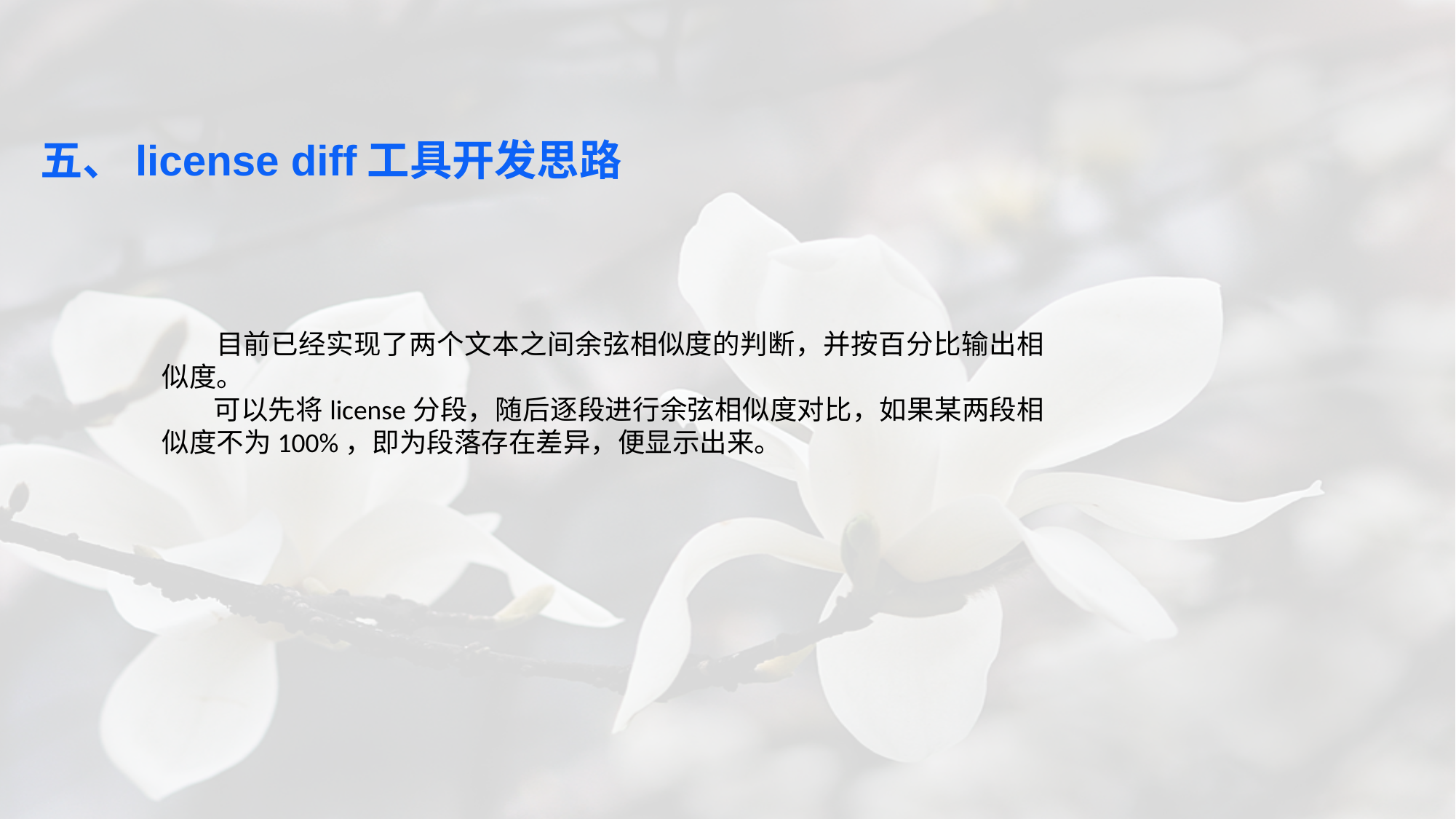

五、license diff工具开发思路
    目前已经实现了两个文本之间余弦相似度的判断，并按百分比输出相似度。
  可以先将license分段，随后逐段进行余弦相似度对比，如果某两段相似度不为100%，即为段落存在差异，便显示出来。